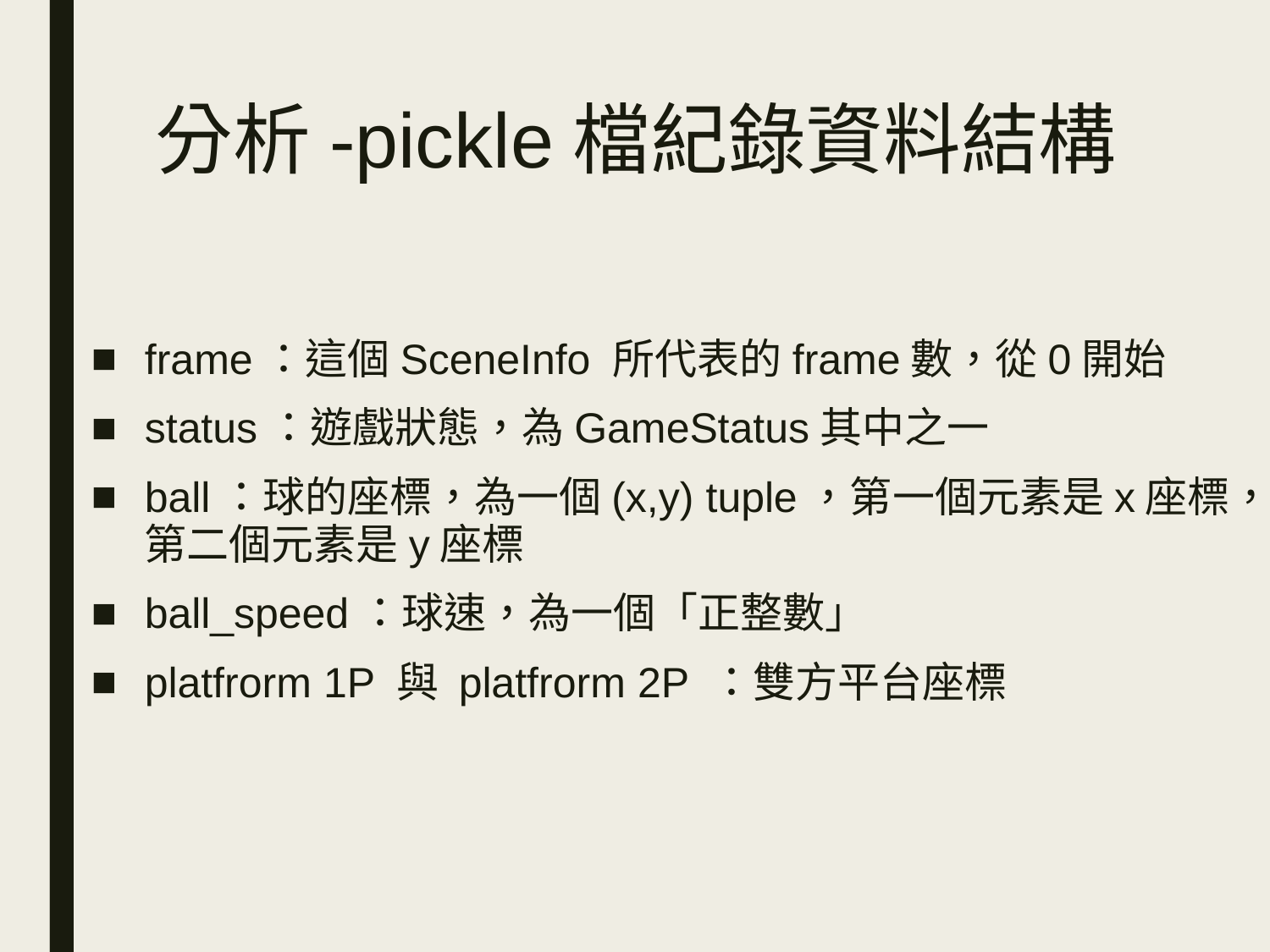

# 分析-pickle檔紀錄資料結構
frame：這個SceneInfo 所代表的frame數，從0開始
status：遊戲狀態，為GameStatus其中之一
ball：球的座標，為一個(x,y) tuple，第一個元素是x座標，第二個元素是y座標
ball_speed：球速，為一個「正整數」
platfrorm 1P 與 platfrorm 2P ：雙方平台座標